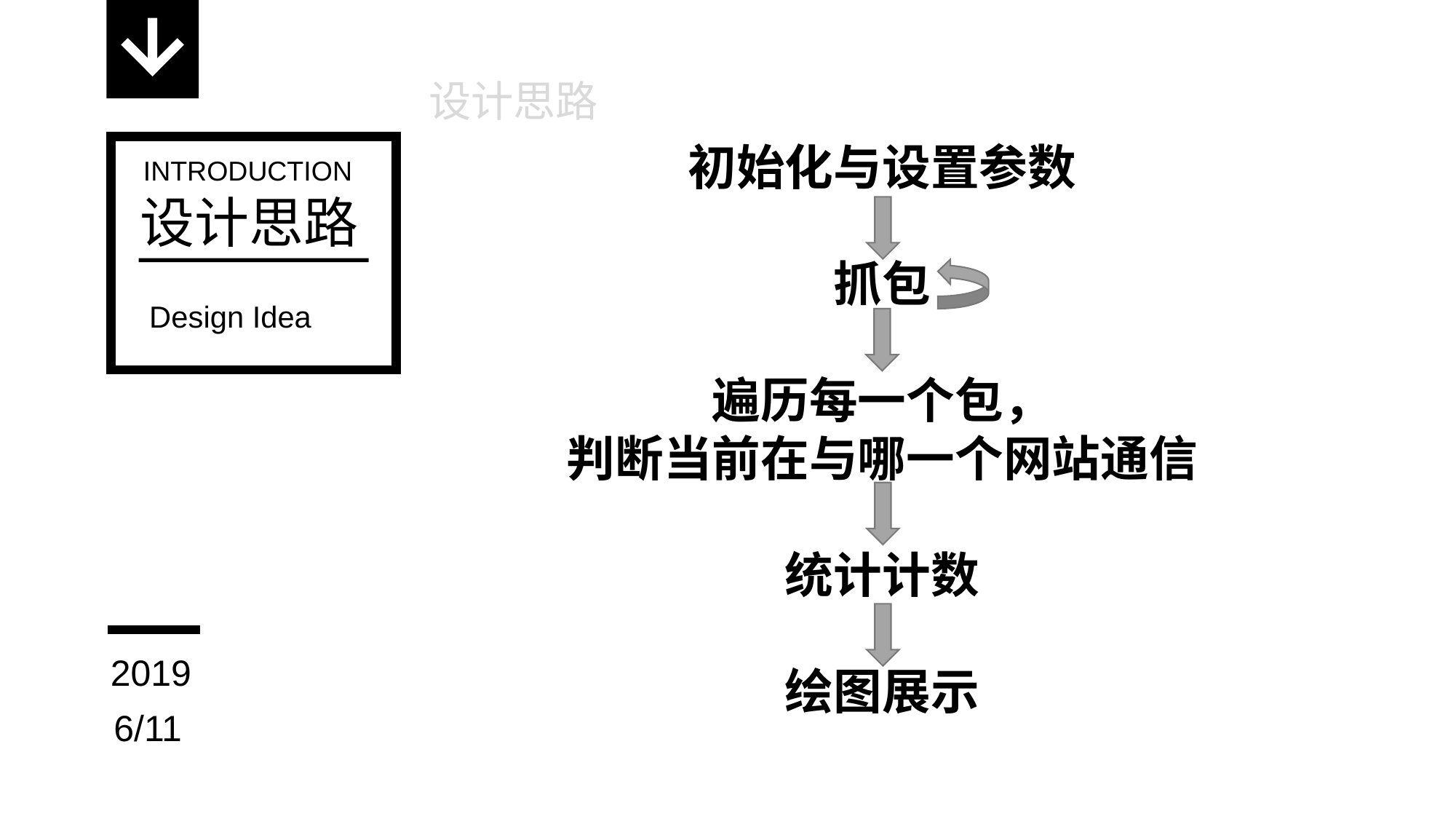

设计思路
初始化与设置参数

抓包

遍历每一个包，
判断当前在与哪一个网站通信

统计计数

绘图展示

INTRODUCTION
设计思路

Design Idea

2019
6/11